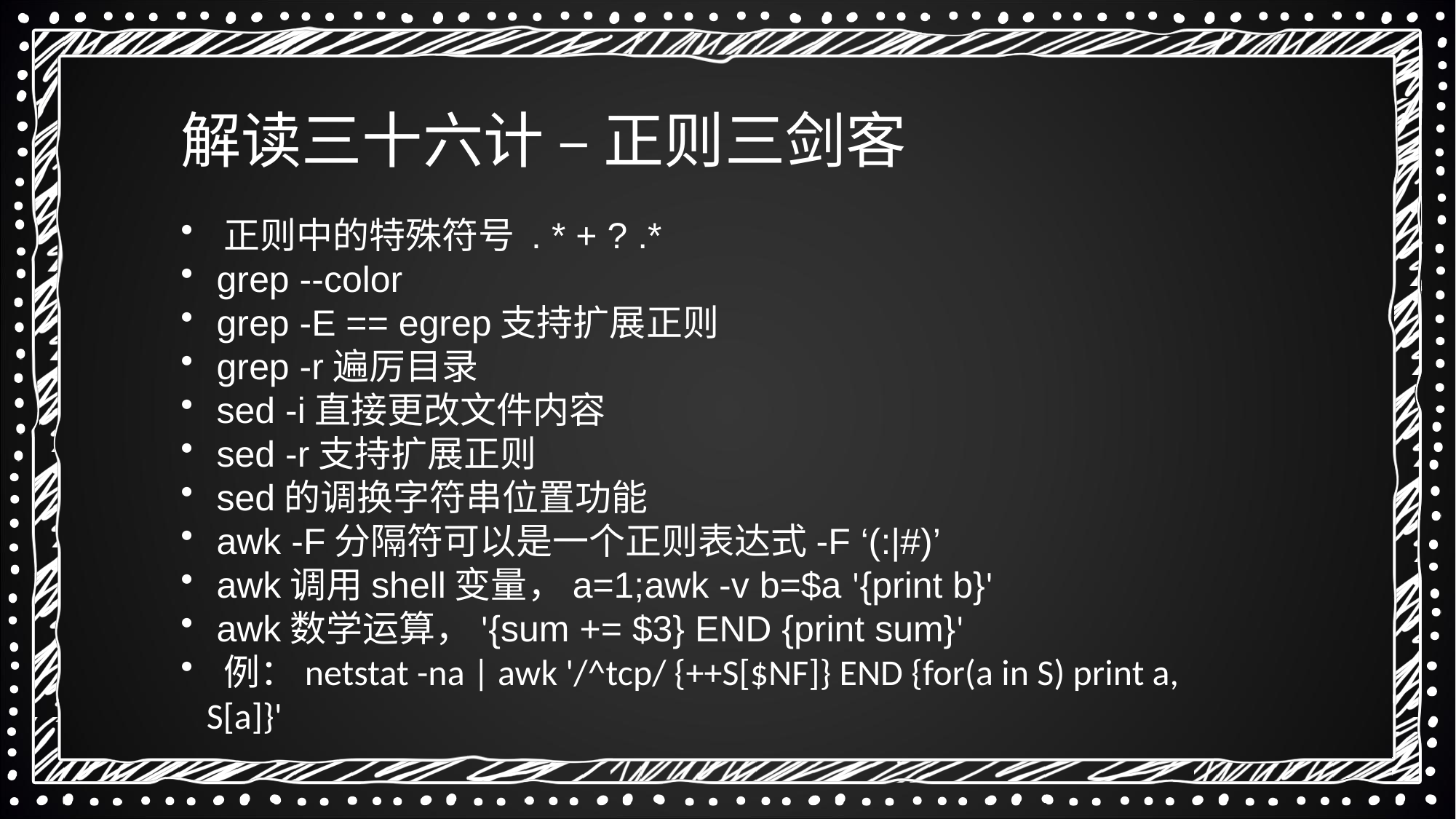

解读三十六计 – 正则三剑客
 正则中的特殊符号 . * + ? .*
 grep --color
 grep -E == egrep支持扩展正则
 grep -r遍厉目录
 sed -i直接更改文件内容
 sed -r支持扩展正则
 sed的调换字符串位置功能
 awk -F分隔符可以是一个正则表达式-F ‘(:|#)’
 awk调用shell变量，a=1;awk -v b=$a '{print b}'
 awk数学运算，'{sum += $3} END {print sum}'
 例：netstat -na | awk '/^tcp/ {++S[$NF]} END {for(a in S) print a, S[a]}'